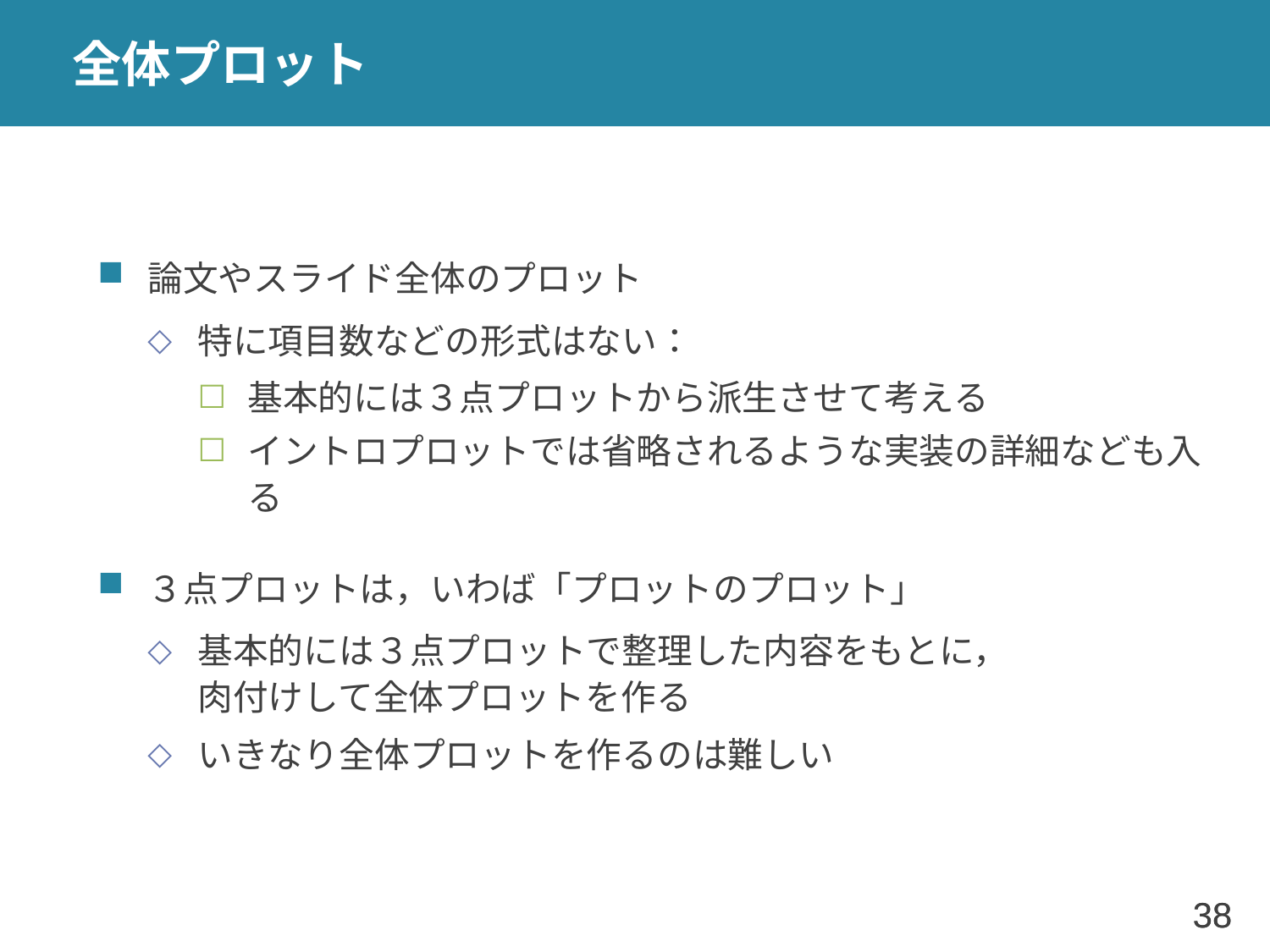

# 全体プロット
論文やスライド全体のプロット
特に項目数などの形式はない：
基本的には３点プロットから派生させて考える
イントロプロットでは省略されるような実装の詳細なども入る
３点プロットは，いわば「プロットのプロット」
基本的には３点プロットで整理した内容をもとに，
肉付けして全体プロットを作る
いきなり全体プロットを作るのは難しい